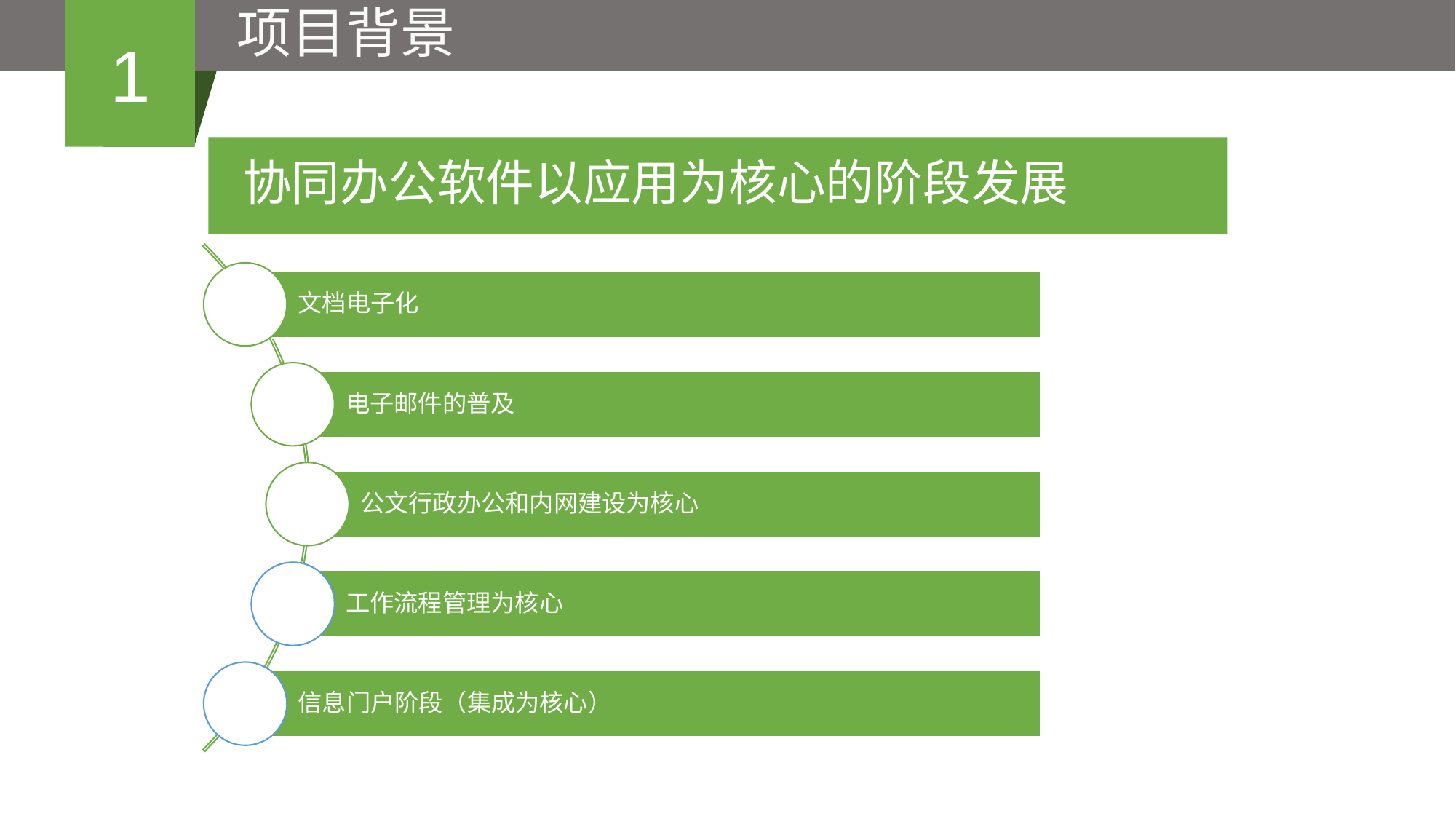

项目背景
1

协同办公软件以应用为核心的阶段发展
文档电子化
电子邮件的普及
公文行政办公和内网建设为核心
工作流程管理为核心
信息门户阶段（集成为核心）
Click to edit